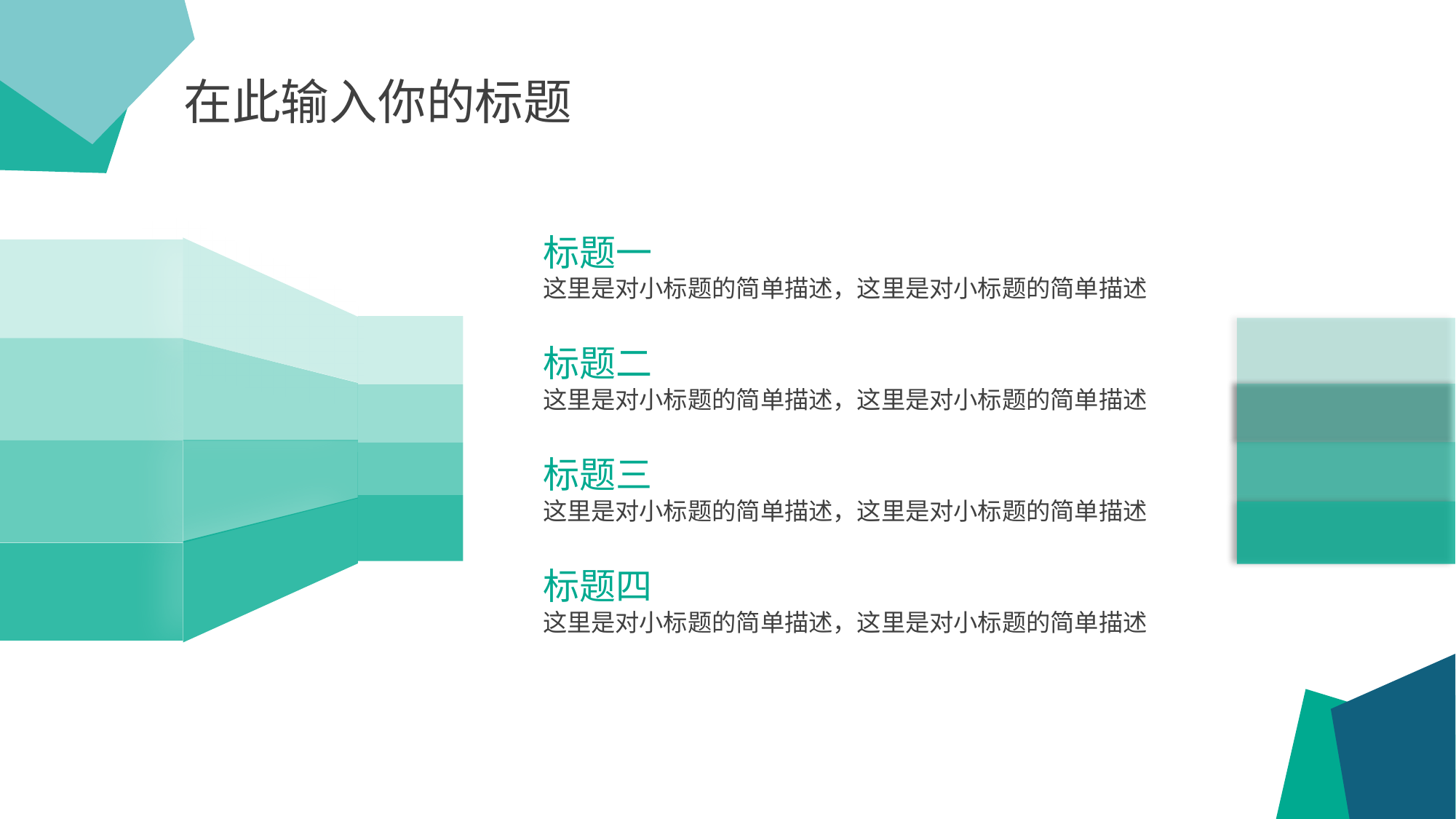

在此输入你的标题
标题一

这里是对小标题的简单描述，这里是对小标题的简单描述

标题二

这里是对小标题的简单描述，这里是对小标题的简单描述

标题三

这里是对小标题的简单描述，这里是对小标题的简单描述

标题四
这里是对小标题的简单描述，这里是对小标题的简单描述